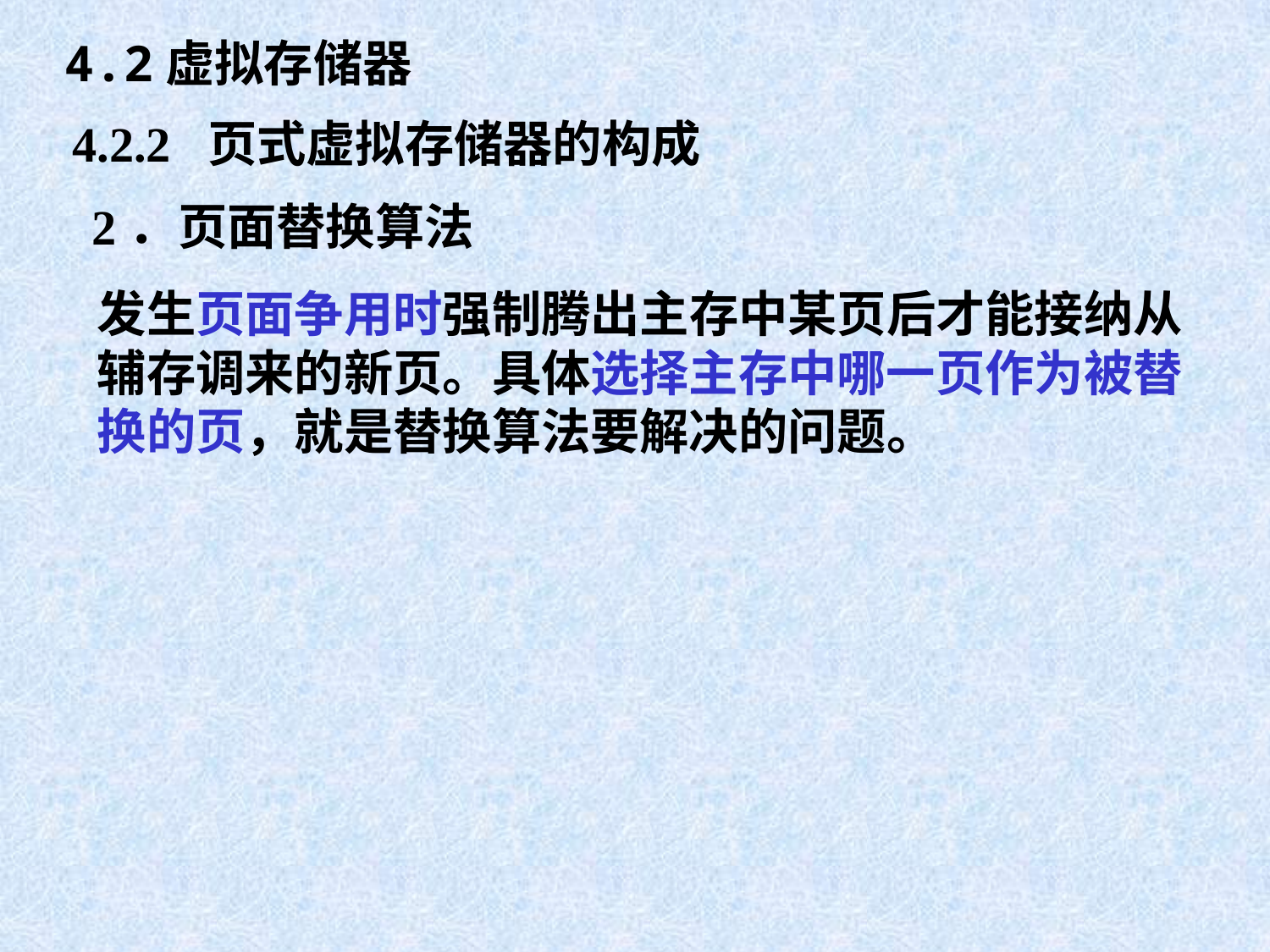

4.2虚拟存储器
4.2.2  页式虚拟存储器的构成
2．页面替换算法
发生页面争用时强制腾出主存中某页后才能接纳从辅存调来的新页。具体选择主存中哪一页作为被替换的页，就是替换算法要解决的问题。